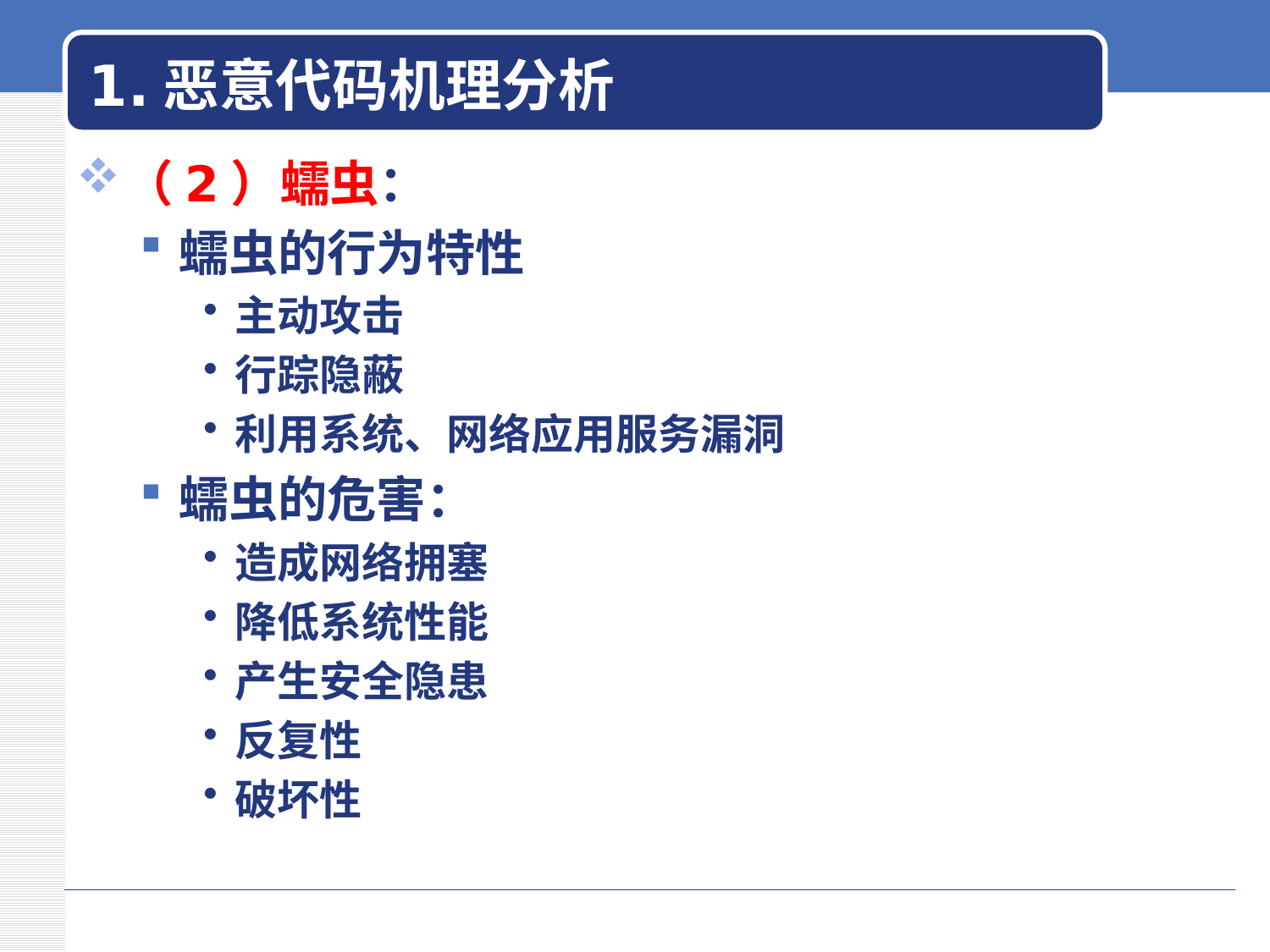

# 1.恶意代码机理分析
（2）蠕虫：
蠕虫的行为特性
主动攻击
行踪隐蔽
利用系统、网络应用服务漏洞
蠕虫的危害：
造成网络拥塞
降低系统性能
产生安全隐患
反复性
破坏性